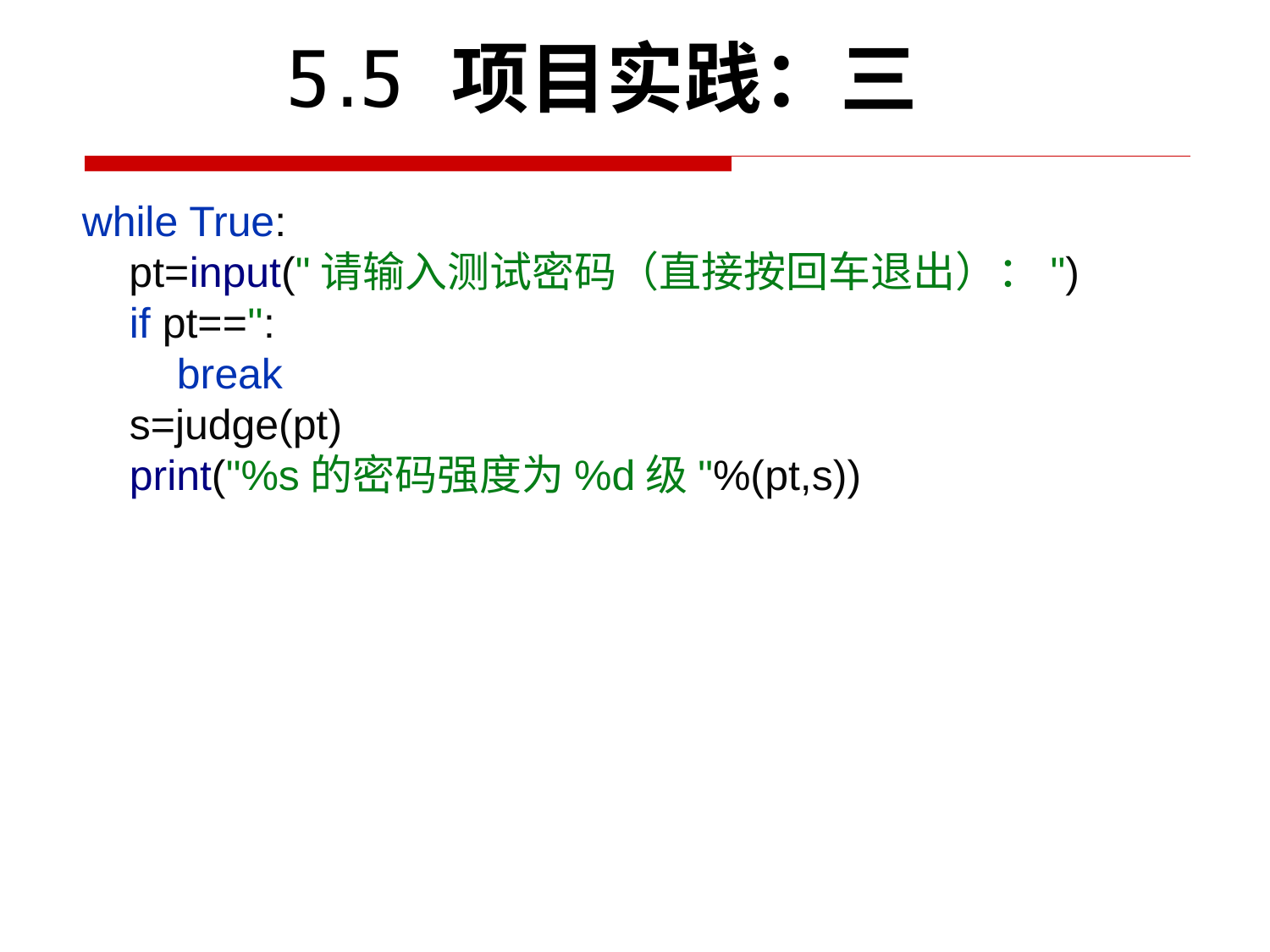

5.5 项目实践：三
while True:
    pt=input("请输入测试密码（直接按回车退出）：")
    if pt=='':
        break
    s=judge(pt)
    print("%s的密码强度为%d级"%(pt,s))